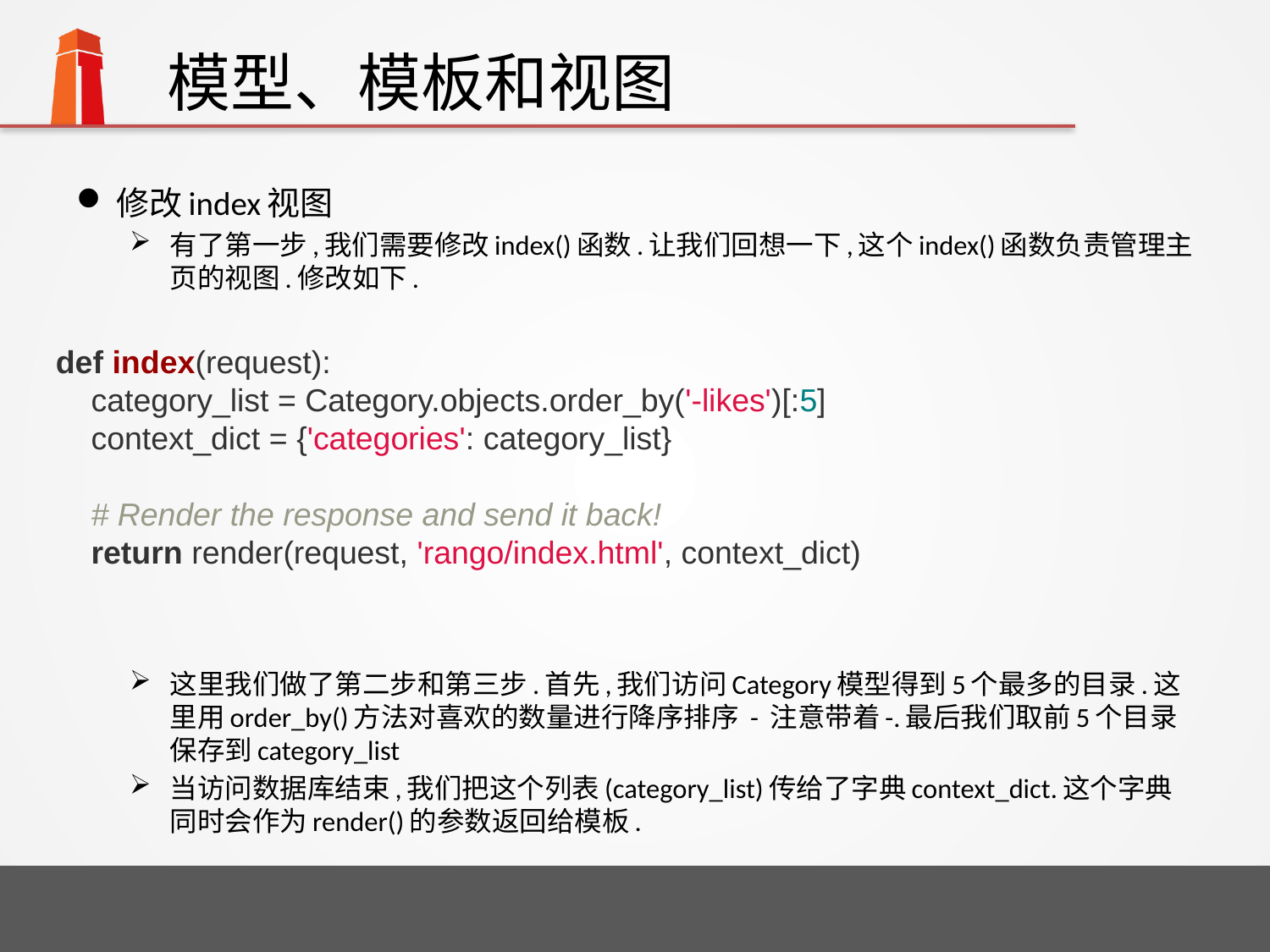

# 模型、模板和视图
修改index视图
有了第一步,我们需要修改index()函数.让我们回想一下,这个index()函数负责管理主页的视图.修改如下.

这里我们做了第二步和第三步.首先,我们访问Category模型得到5个最多的目录.这里用order_by()方法对喜欢的数量进行降序排序 - 注意带着-.最后我们取前5个目录保存到category_list
当访问数据库结束,我们把这个列表(category_list)传给了字典context_dict.这个字典同时会作为render()的参数返回给模板.
def index(request):
    category_list = Category.objects.order_by('-likes')[:5]
    context_dict = {'categories': category_list}

    # Render the response and send it back!
    return render(request, 'rango/index.html', context_dict)